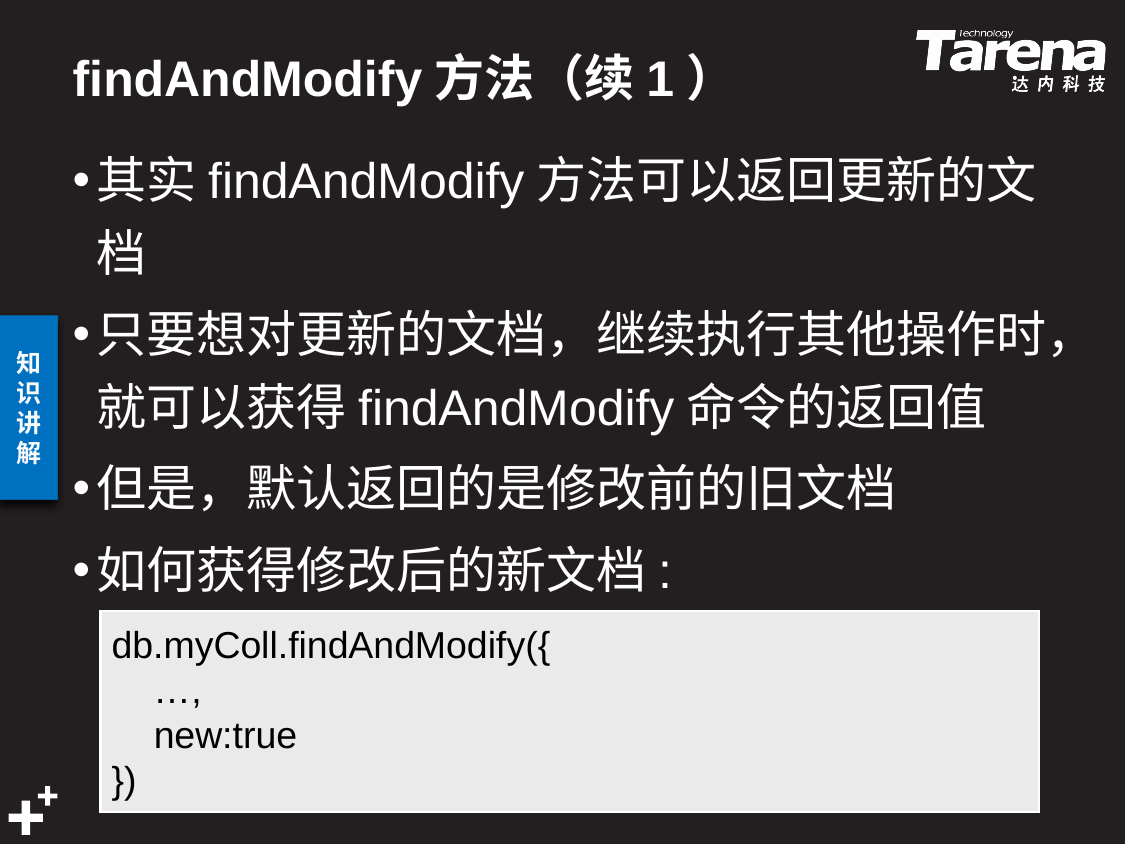

# findAndModify方法（续1）
其实findAndModify方法可以返回更新的文档
只要想对更新的文档，继续执行其他操作时，就可以获得findAndModify命令的返回值
但是，默认返回的是修改前的旧文档
如何获得修改后的新文档:
db.myColl.findAndModify({
    …,
    new:true
})